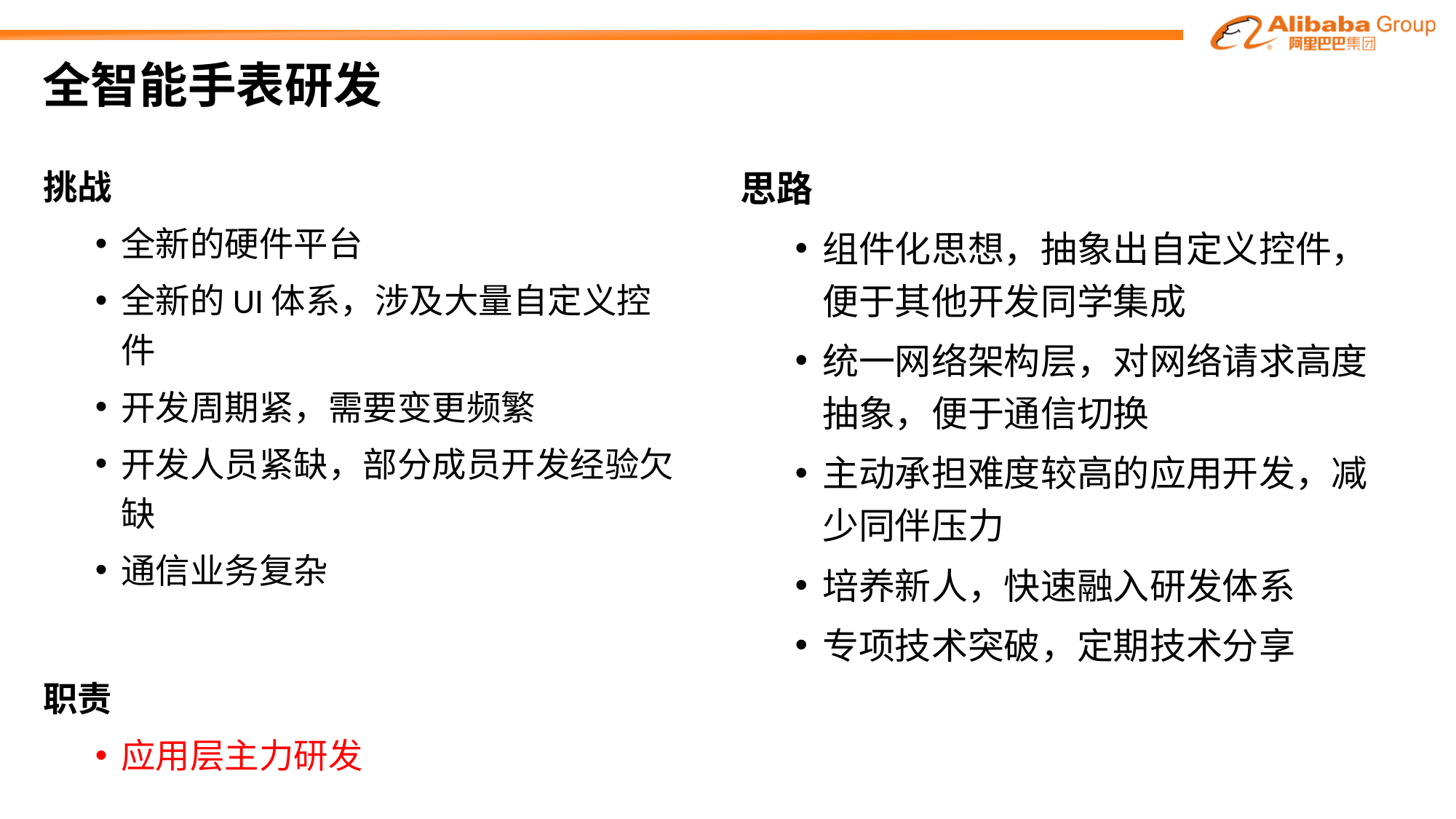

# 全智能手表研发
挑战
全新的硬件平台
全新的UI体系，涉及大量自定义控件
开发周期紧，需要变更频繁
开发人员紧缺，部分成员开发经验欠缺
通信业务复杂

职责
应用层主力研发
思路
组件化思想，抽象出自定义控件，便于其他开发同学集成
统一网络架构层，对网络请求高度抽象，便于通信切换
主动承担难度较高的应用开发，减少同伴压力
培养新人，快速融入研发体系
专项技术突破，定期技术分享